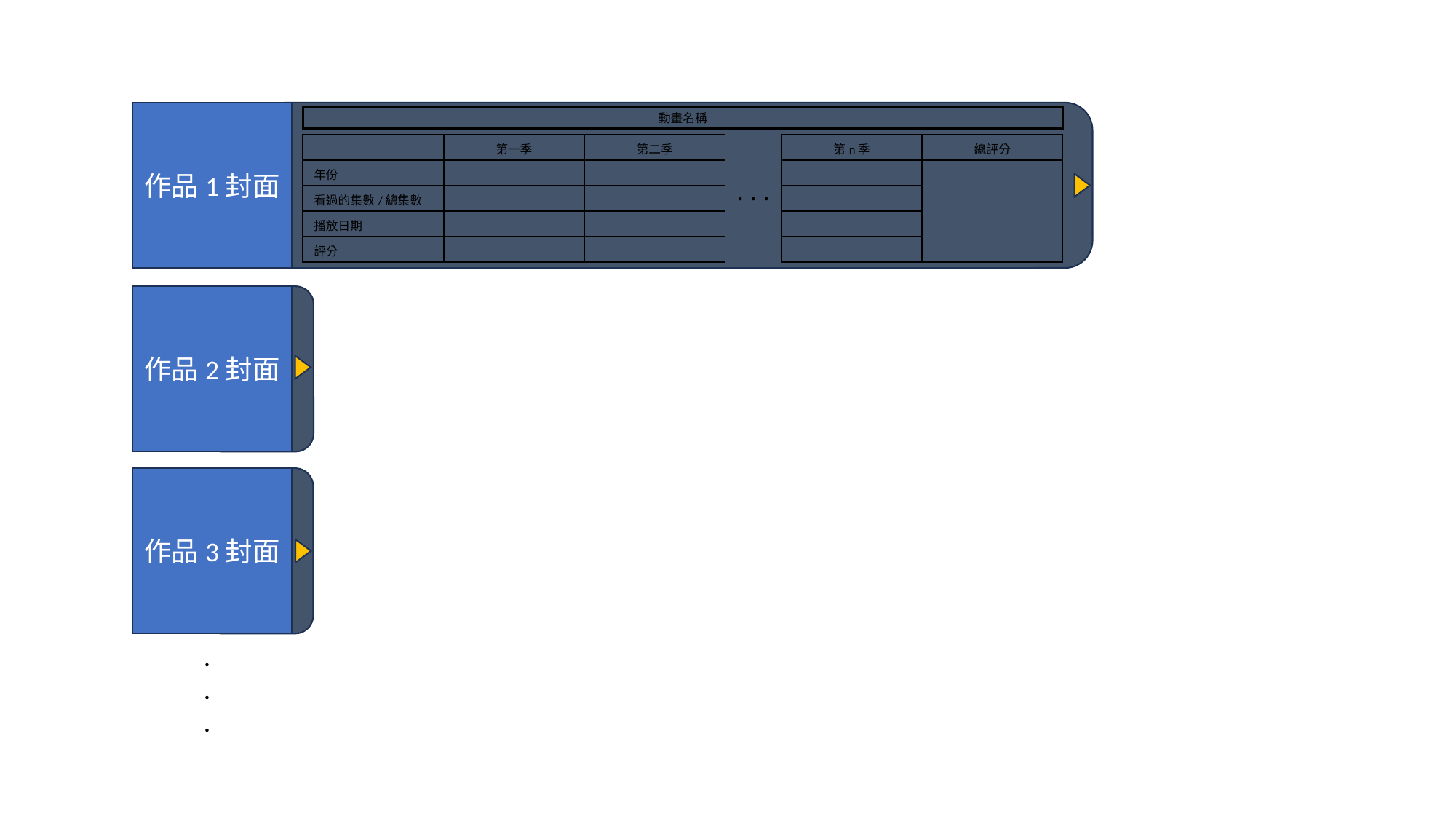

作品1封面

動畫名稱
|  | 第一季 | 第二季 |
| --- | --- | --- |
| 年份 |  |  |
| 看過的集數/總集數 |  |  |
| 播放日期 |  |  |
| 評分 |  |  |
| 第n季 | 總評分 |
| --- | --- |
|  |  |
|  |  |
|  |  |
|  |  |
. . .

作品2封面

作品3封面

.
.
.